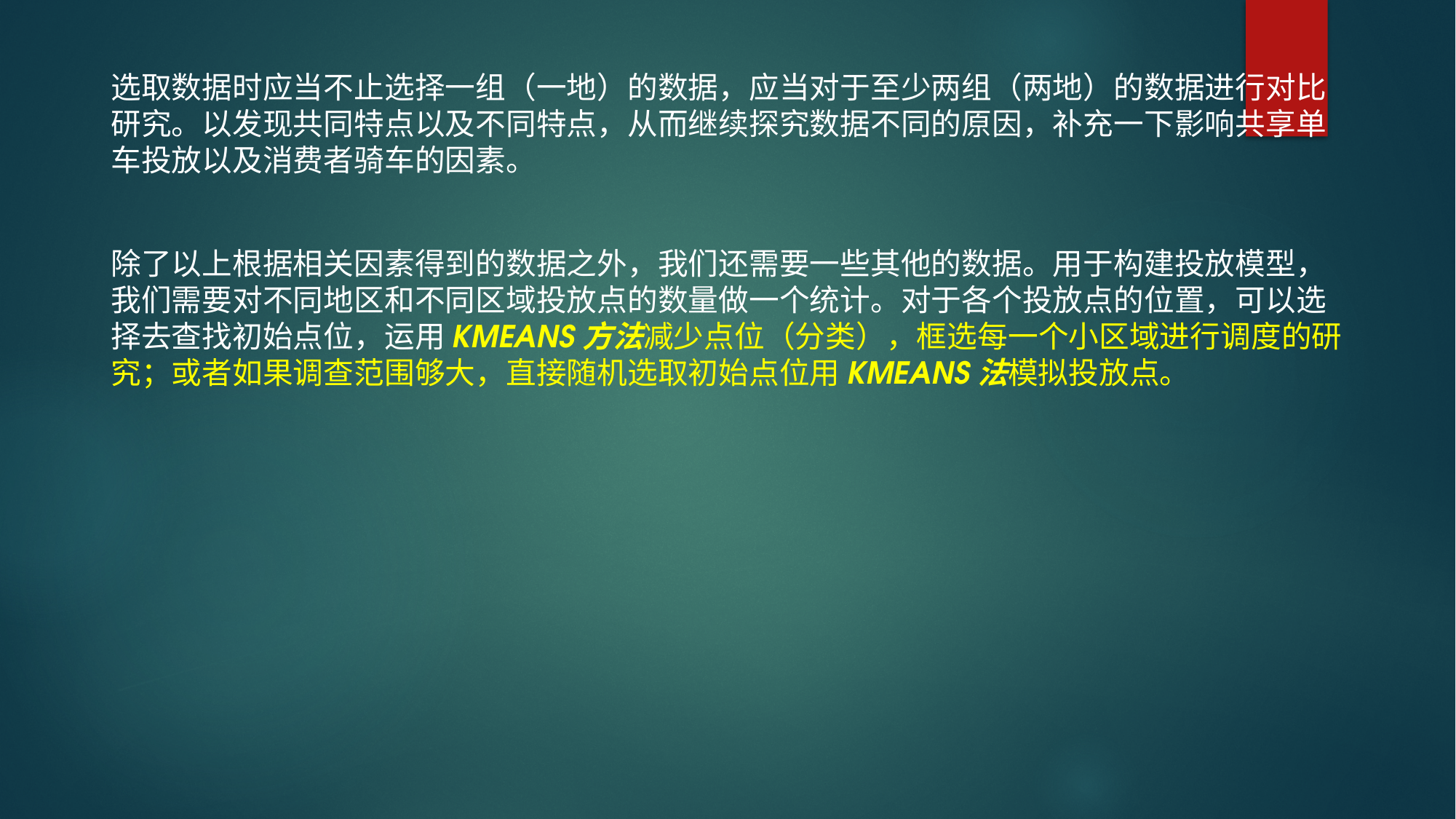

选取数据时应当不止选择一组（一地）的数据，应当对于至少两组（两地）的数据进行对比研究。以发现共同特点以及不同特点，从而继续探究数据不同的原因，补充一下影响共享单车投放以及消费者骑车的因素。

除了以上根据相关因素得到的数据之外，我们还需要一些其他的数据。用于构建投放模型，我们需要对不同地区和不同区域投放点的数量做一个统计。对于各个投放点的位置，可以选择去查找初始点位，运用KMEANS方法减少点位（分类），框选每一个小区域进行调度的研究；或者如果调查范围够大，直接随机选取初始点位用KMEANS法模拟投放点。